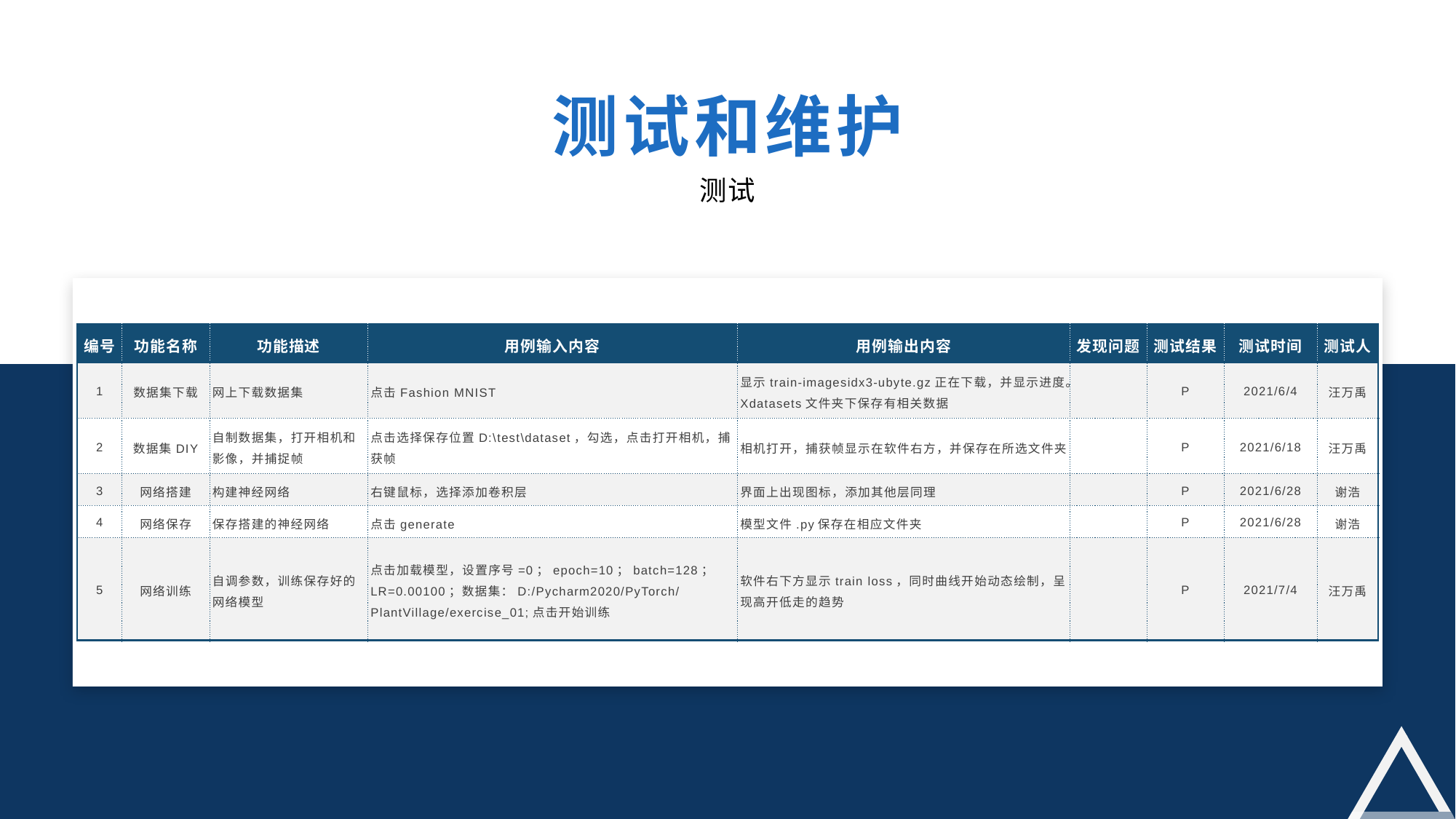

测试和维护
测试
2
| 编号 | 功能名称 | 功能描述 | 用例输入内容 | 用例输出内容 | 发现问题 | 测试结果 | 测试时间 | 测试人 |
| --- | --- | --- | --- | --- | --- | --- | --- | --- |
| 1 | 数据集下载 | 网上下载数据集 | 点击Fashion MNIST | 显示train-imagesidx3-ubyte.gz正在下载，并显示进度。Xdatasets文件夹下保存有相关数据 |  | P | 2021/6/4 | 汪万禹 |
| 2 | 数据集DIY | 自制数据集，打开相机和影像，并捕捉帧 | 点击选择保存位置D:\test\dataset，勾选，点击打开相机，捕获帧 | 相机打开，捕获帧显示在软件右方，并保存在所选文件夹 |  | P | 2021/6/18 | 汪万禹 |
| 3 | 网络搭建 | 构建神经网络 | 右键鼠标，选择添加卷积层 | 界面上出现图标，添加其他层同理 |  | P | 2021/6/28 | 谢浩 |
| 4 | 网络保存 | 保存搭建的神经网络 | 点击generate | 模型文件.py保存在相应文件夹 |  | P | 2021/6/28 | 谢浩 |
| 5 | 网络训练 | 自调参数，训练保存好的网络模型 | 点击加载模型，设置序号=0；epoch=10；batch=128；LR=0.00100；数据集：D:/Pycharm2020/PyTorch/PlantVillage/exercise\_01;点击开始训练 | 软件右下方显示train loss，同时曲线开始动态绘制，呈现高开低走的趋势 |  | P | 2021/7/4 | 汪万禹 |